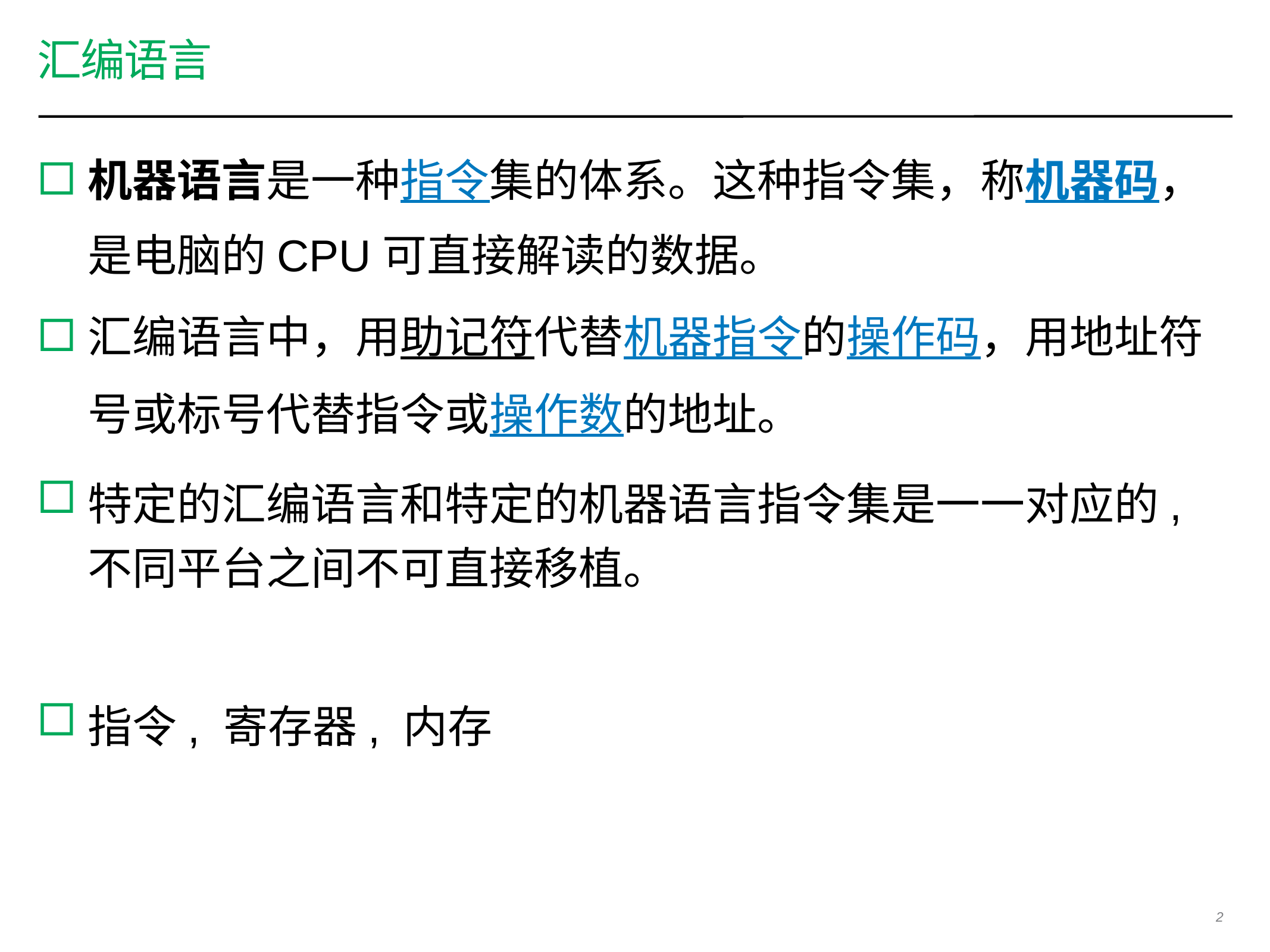

# 汇编语言
机器语言是一种指令集的体系。这种指令集，称机器码，是电脑的CPU可直接解读的数据。
汇编语言中，用助记符代替机器指令的操作码，用地址符号或标号代替指令或操作数的地址。
特定的汇编语言和特定的机器语言指令集是一一对应的,不同平台之间不可直接移植。

指令, 寄存器, 内存
2